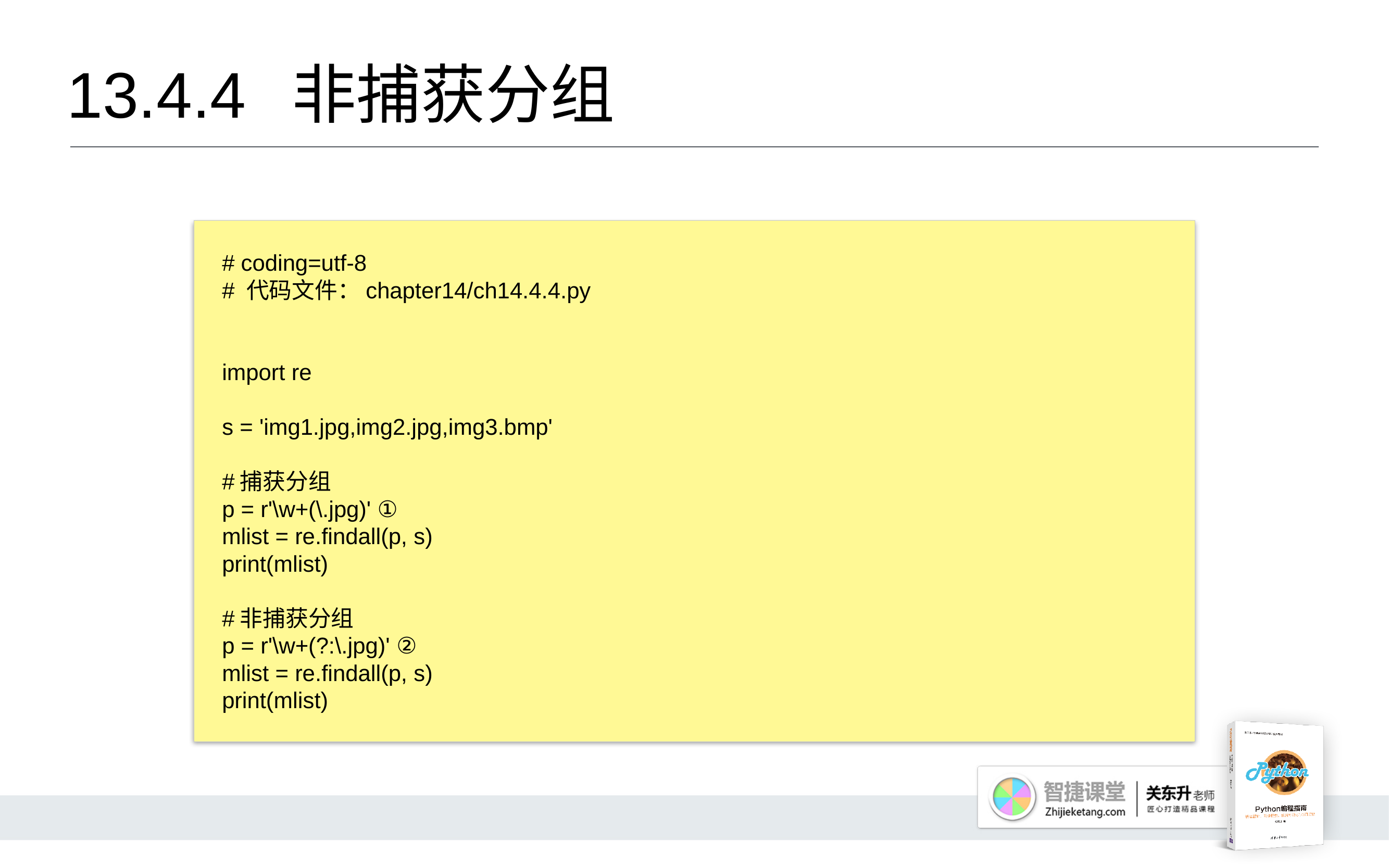

# 13.4.4 	非捕获分组
# coding=utf-8
# 代码文件：chapter14/ch14.4.4.py

import re

s = 'img1.jpg,img2.jpg,img3.bmp'

#捕获分组
p = r'\w+(\.jpg)' ①
mlist = re.findall(p, s)
print(mlist)

#非捕获分组
p = r'\w+(?:\.jpg)' ②
mlist = re.findall(p, s)
print(mlist)